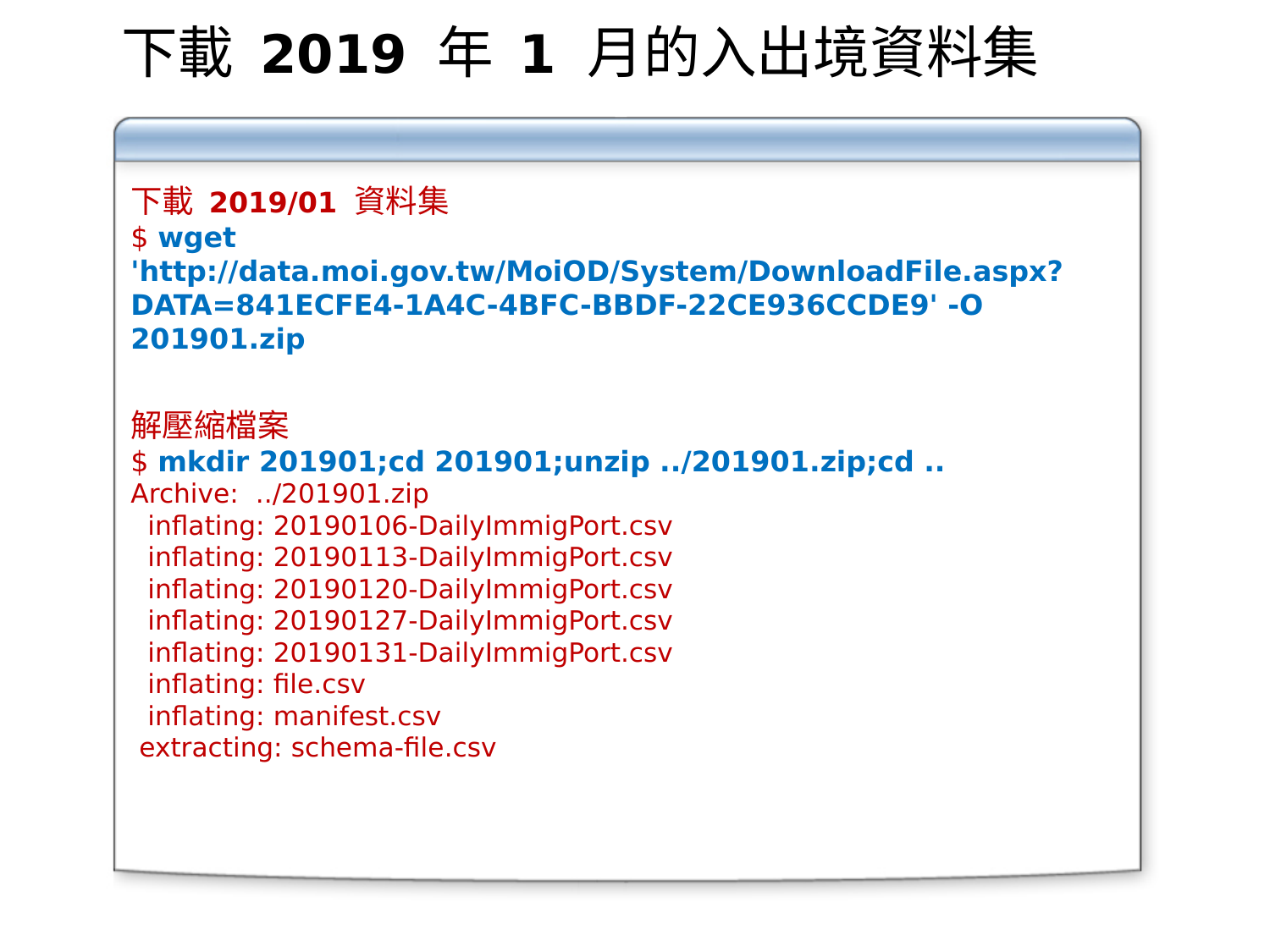

# 下載 2019 年 1 月的入出境資料集
下載 2019/01 資料集
$ wget 'http://data.moi.gov.tw/MoiOD/System/DownloadFile.aspx?DATA=841ECFE4-1A4C-4BFC-BBDF-22CE936CCDE9' -O 201901.zip

解壓縮檔案
$ mkdir 201901;cd 201901;unzip ../201901.zip;cd ..
Archive:  ../201901.zip
  inflating: 20190106-DailyImmigPort.csv
  inflating: 20190113-DailyImmigPort.csv
  inflating: 20190120-DailyImmigPort.csv
  inflating: 20190127-DailyImmigPort.csv
  inflating: 20190131-DailyImmigPort.csv
  inflating: file.csv
  inflating: manifest.csv
 extracting: schema-file.csv